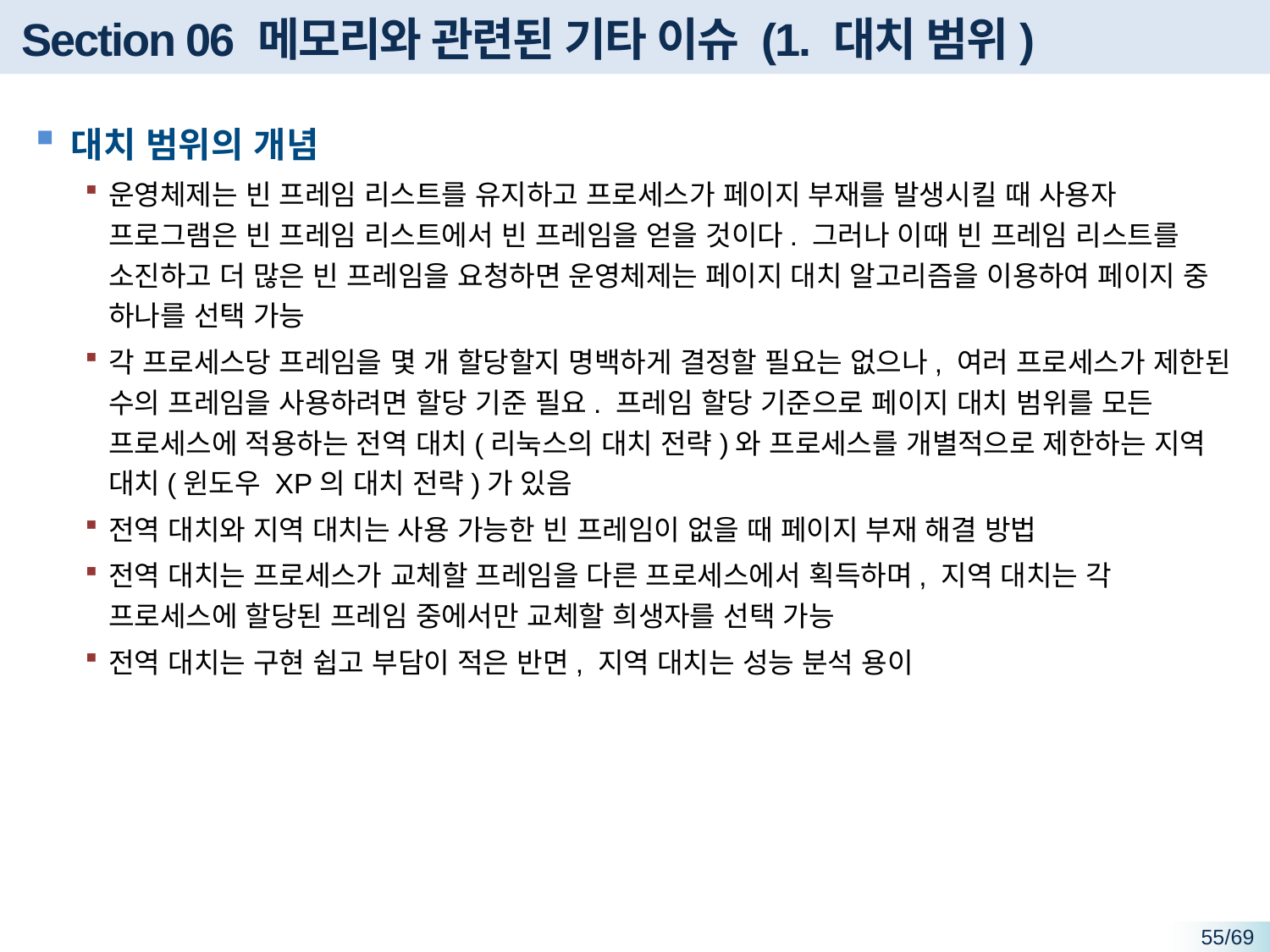

# Section 06 메모리와 관련된 기타 이슈 (1. 대치 범위)
대치 범위의 개념
운영체제는 빈 프레임 리스트를 유지하고 프로세스가 페이지 부재를 발생시킬 때 사용자 프로그램은 빈 프레임 리스트에서 빈 프레임을 얻을 것이다. 그러나 이때 빈 프레임 리스트를 소진하고 더 많은 빈 프레임을 요청하면 운영체제는 페이지 대치 알고리즘을 이용하여 페이지 중 하나를 선택 가능
각 프로세스당 프레임을 몇 개 할당할지 명백하게 결정할 필요는 없으나, 여러 프로세스가 제한된 수의 프레임을 사용하려면 할당 기준 필요. 프레임 할당 기준으로 페이지 대치 범위를 모든 프로세스에 적용하는 전역 대치(리눅스의 대치 전략)와 프로세스를 개별적으로 제한하는 지역 대치(윈도우 XP의 대치 전략)가 있음
전역 대치와 지역 대치는 사용 가능한 빈 프레임이 없을 때 페이지 부재 해결 방법
전역 대치는 프로세스가 교체할 프레임을 다른 프로세스에서 획득하며, 지역 대치는 각 프로세스에 할당된 프레임 중에서만 교체할 희생자를 선택 가능
전역 대치는 구현 쉽고 부담이 적은 반면, 지역 대치는 성능 분석 용이